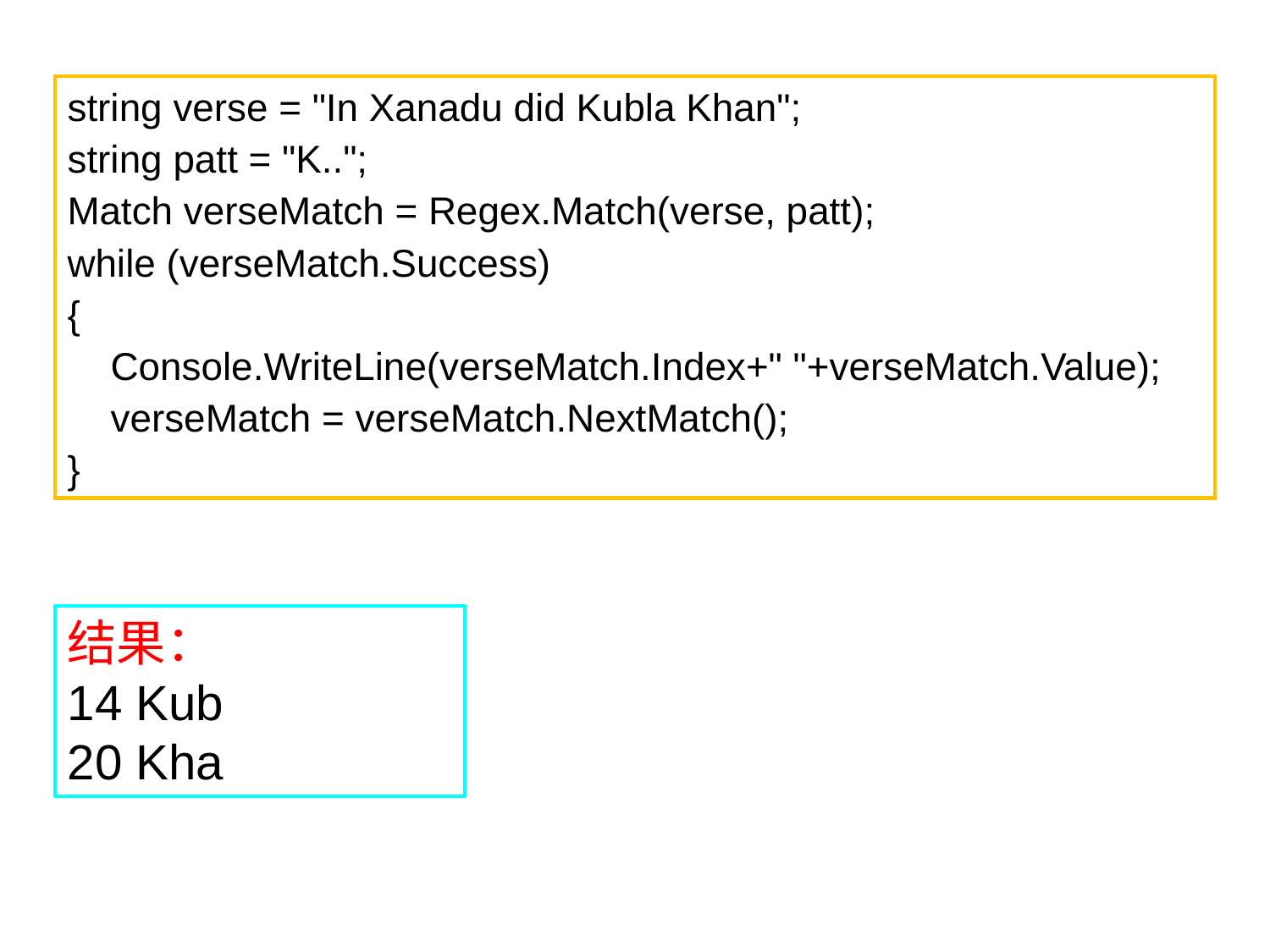

string verse = "In Xanadu did Kubla Khan";
string patt = "K..";
Match verseMatch = Regex.Match(verse, patt);
while (verseMatch.Success)
{
    Console.WriteLine(verseMatch.Index+" "+verseMatch.Value);
    verseMatch = verseMatch.NextMatch();
}
结果：
14 Kub
20 Kha